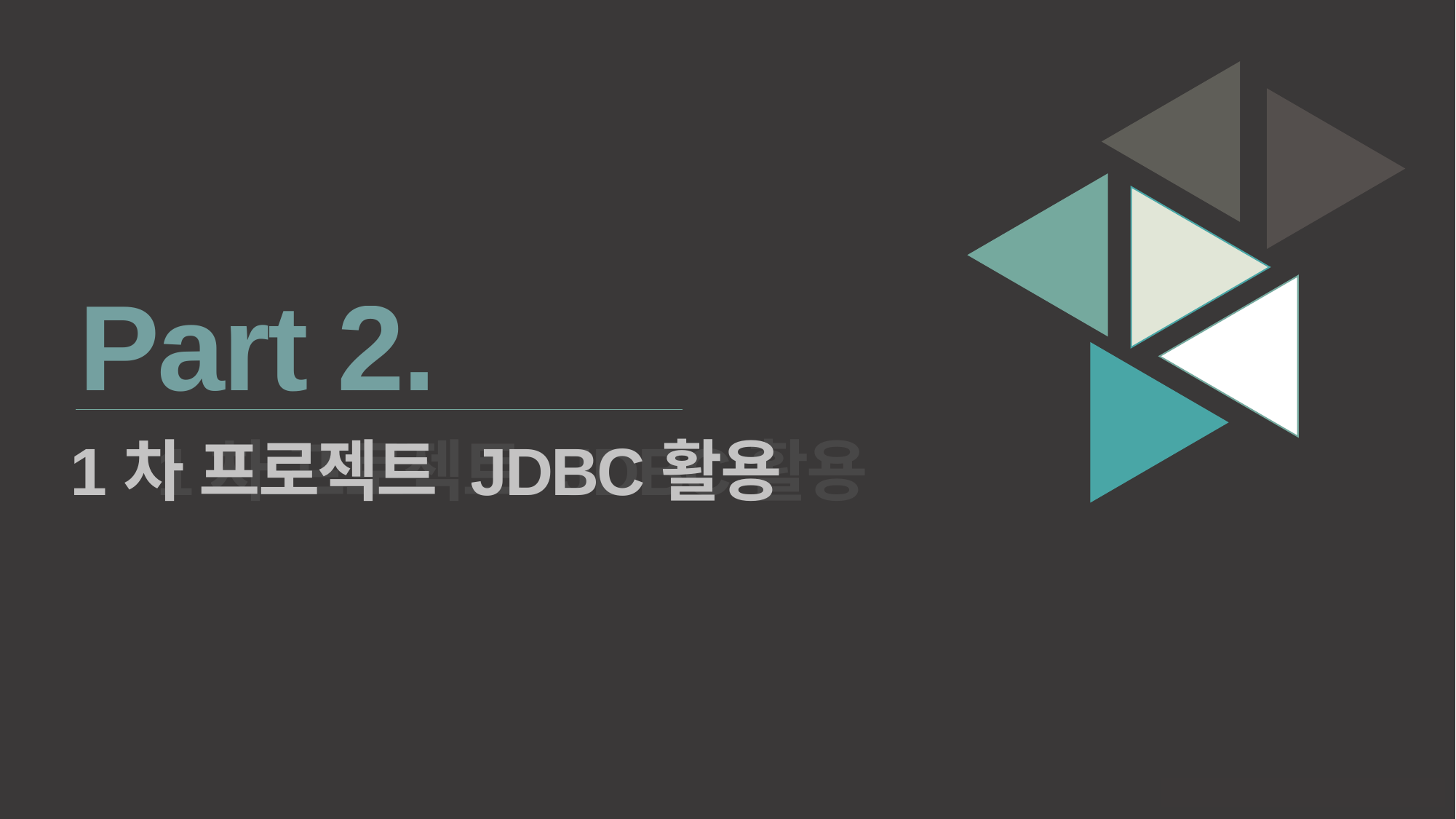

Part 2.
1차 프로젝트 JDBC활용
1차 프로젝트 JDBC활용
Copyrightⓒ. Saebyeol Yu. All Rights Reserved.